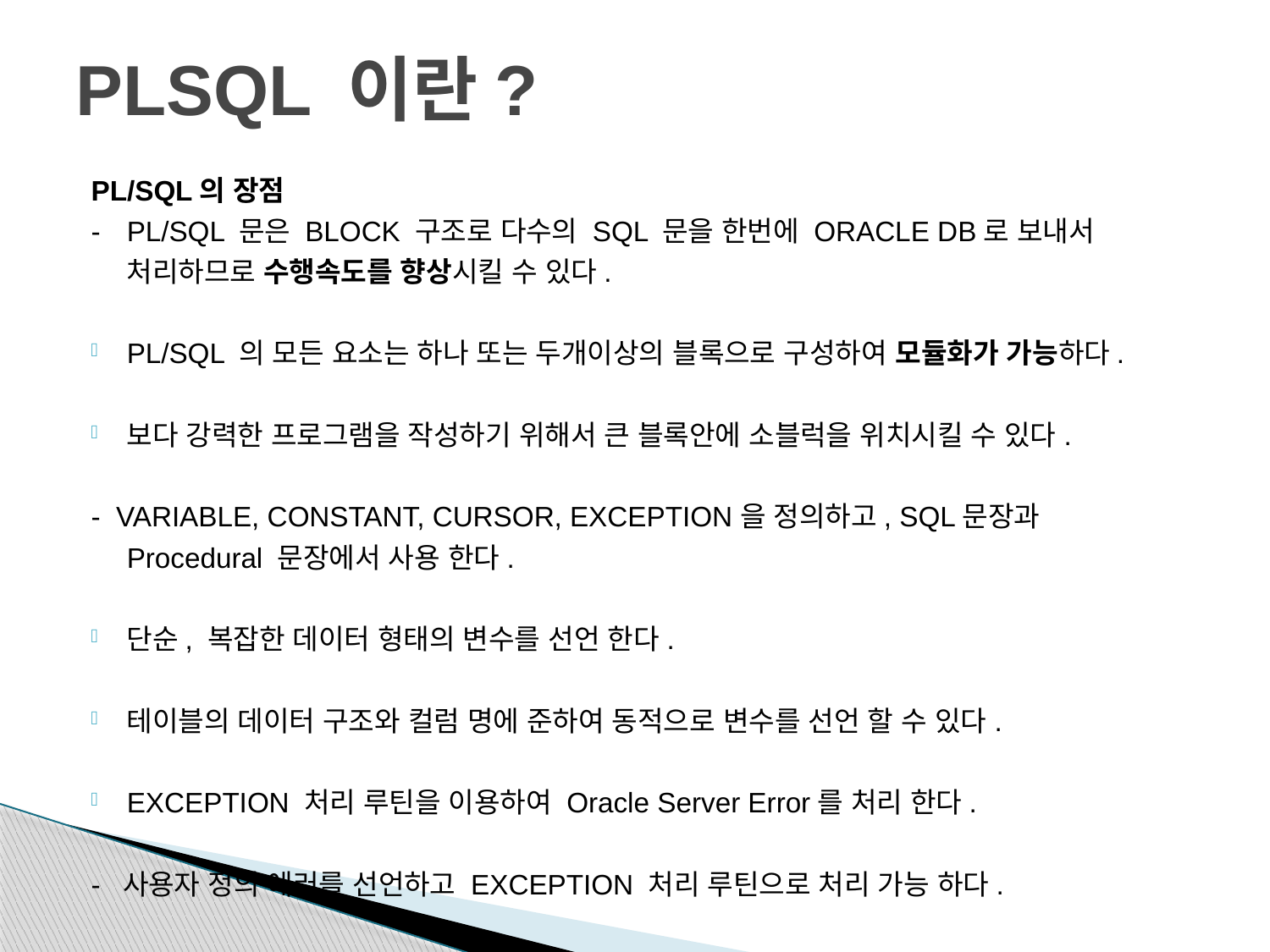

# PLSQL 이란?
PL/SQL의 장점
-  	PL/SQL 문은 BLOCK 구조로 다수의 SQL 문을 한번에 ORACLE DB로 보내서
	처리하므로 수행속도를 향상시킬 수 있다.

PL/SQL 의 모든 요소는 하나 또는 두개이상의 블록으로 구성하여 모듈화가 가능하다.

보다 강력한 프로그램을 작성하기 위해서 큰 블록안에 소블럭을 위치시킬 수 있다.

-  VARIABLE, CONSTANT, CURSOR, EXCEPTION을 정의하고, SQL문장과
	Procedural 문장에서 사용 한다.

단순, 복잡한 데이터 형태의 변수를 선언 한다.

테이블의 데이터 구조와 컬럼 명에 준하여 동적으로 변수를 선언 할 수 있다.

EXCEPTION 처리 루틴을 이용하여 Oracle Server Error를 처리 한다.

-  사용자 정의 에러를 선언하고 EXCEPTION 처리 루틴으로 처리 가능 하다.